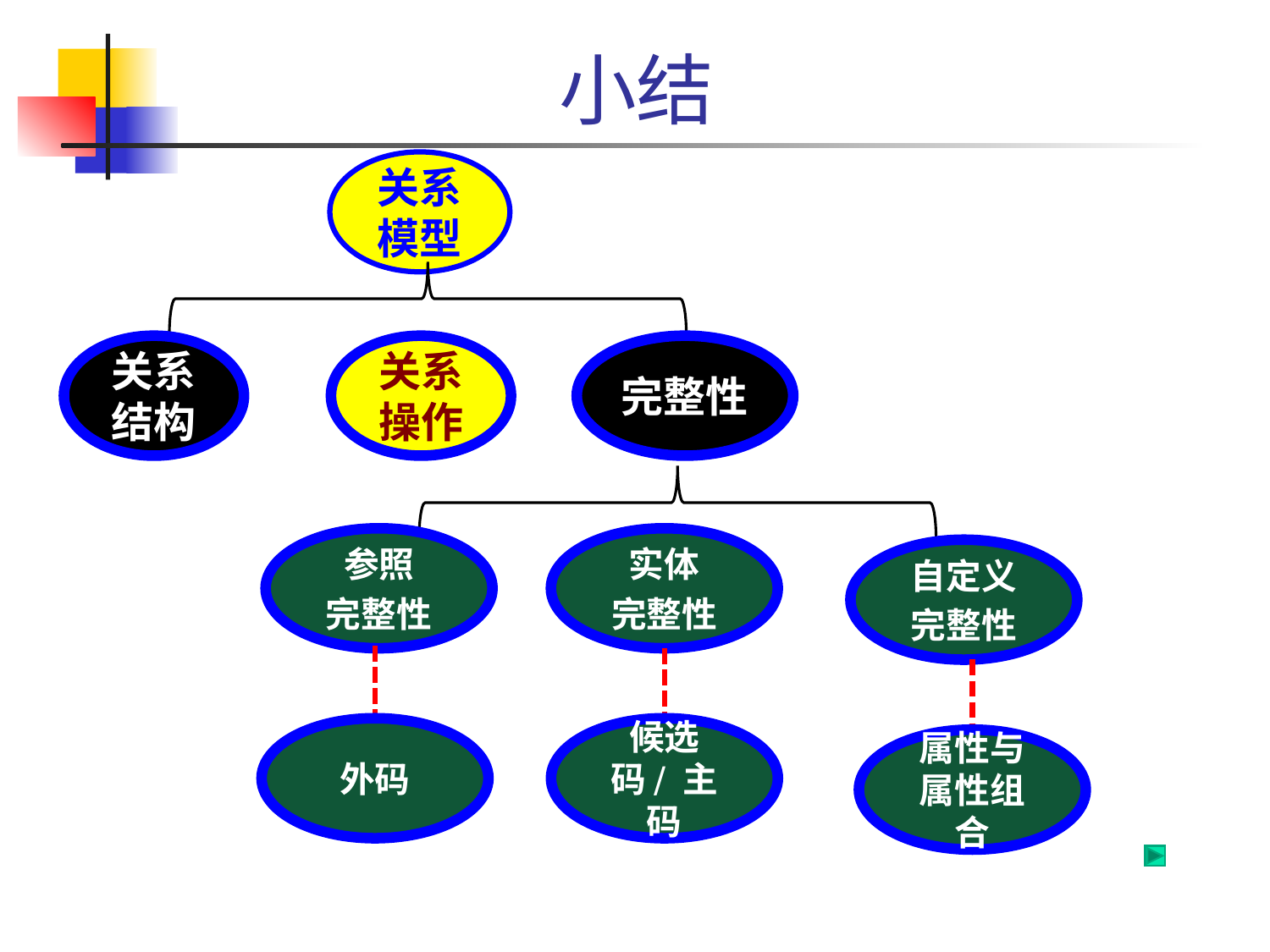

# 小结

关系模型

关系结构
关系操作
完整性
参照
完整性
实体
完整性
自定义
完整性
外码
候选码/主码
属性与属性组合